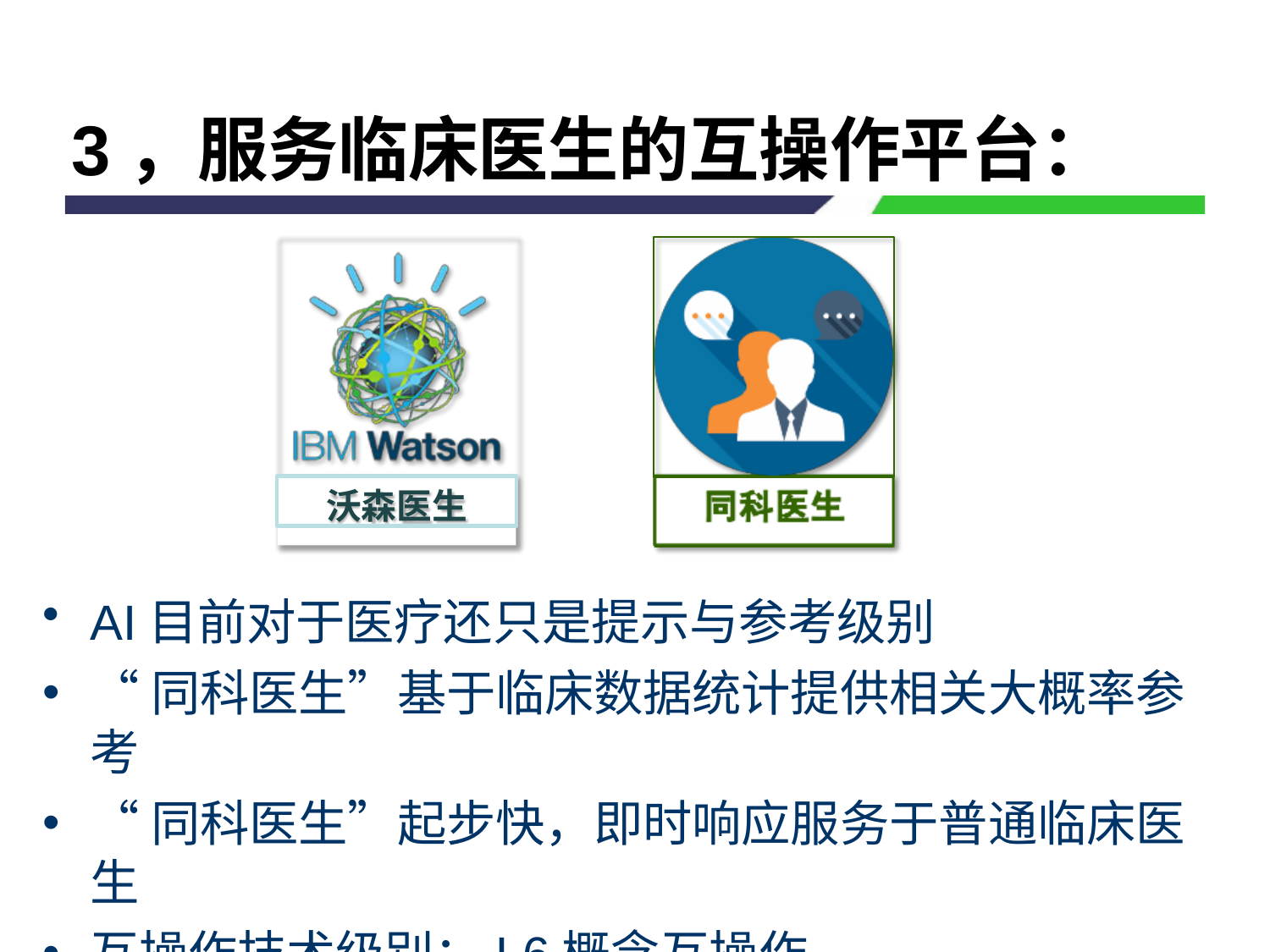

# 3，服务临床医生的互操作平台：

沃森医生

AI目前对于医疗还只是提示与参考级别
“同科医生”基于临床数据统计提供相关大概率参考
“同科医生”起步快，即时响应服务于普通临床医生
互操作技术级别：L6概念互操作